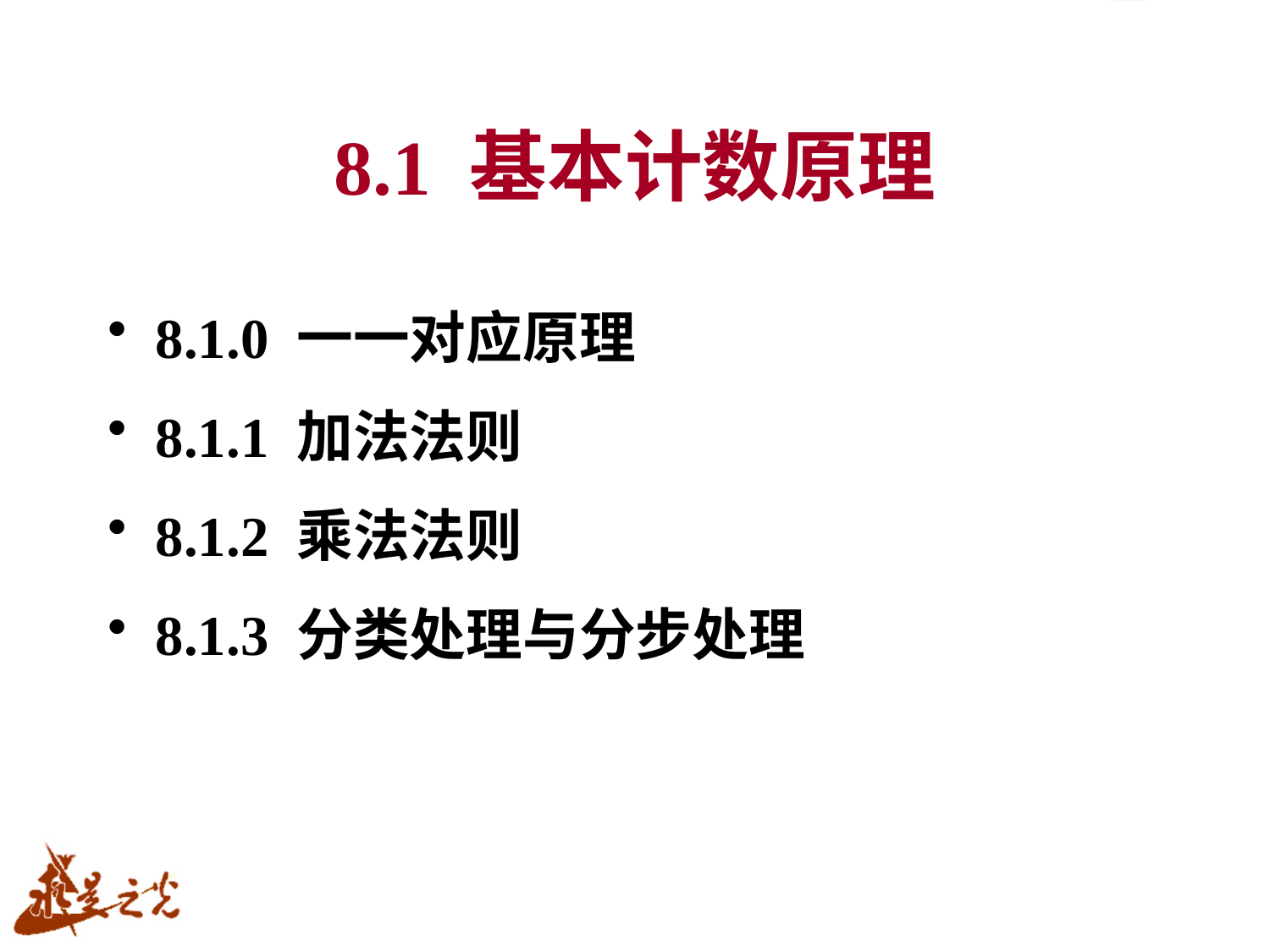

# 8.1 基本计数原理
8.1.0 一一对应原理
8.1.1 加法法则
8.1.2 乘法法则
8.1.3 分类处理与分步处理

2